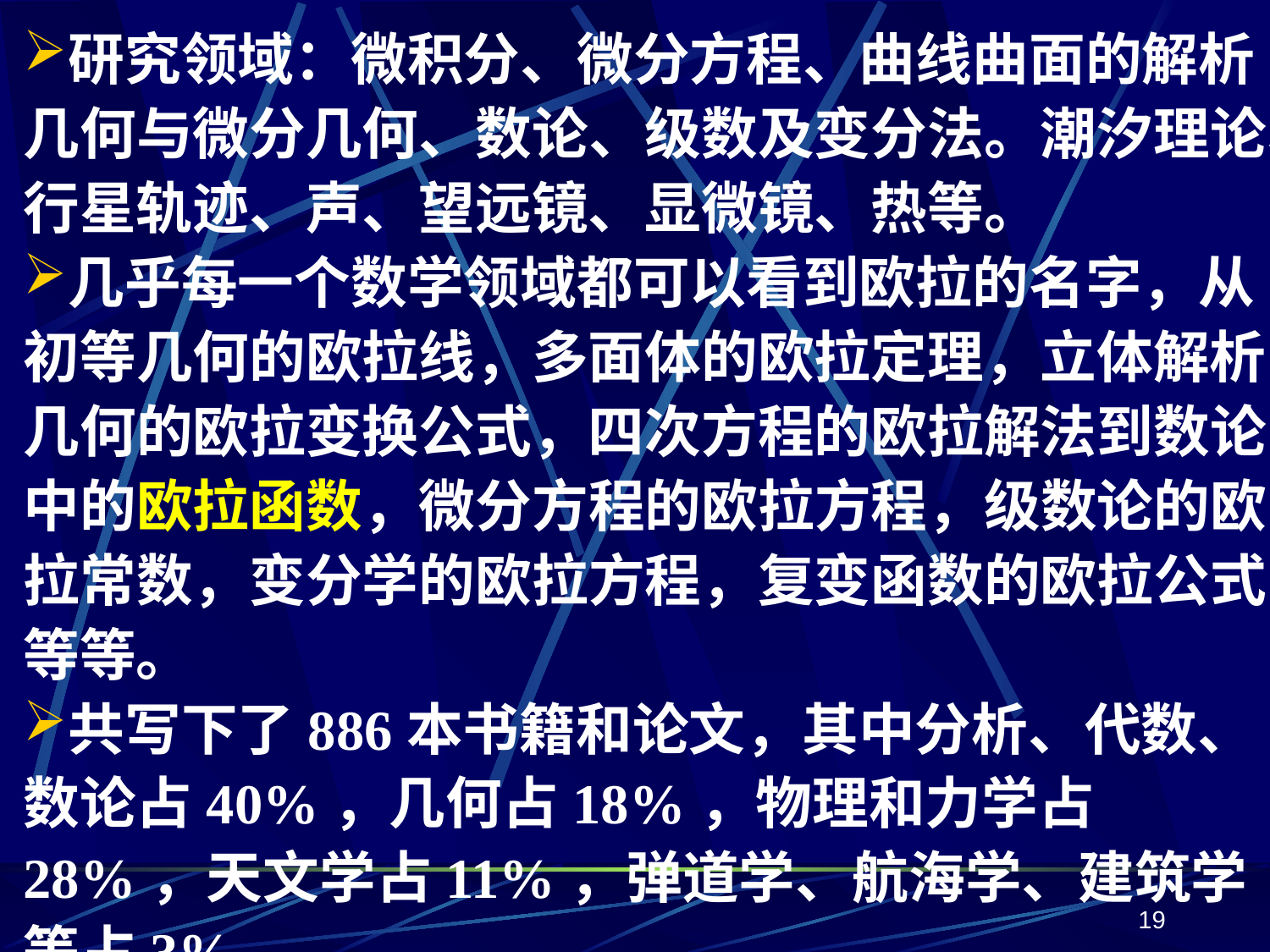

研究领域：微积分、微分方程、曲线曲面的解析几何与微分几何、数论、级数及变分法。潮汐理论、行星轨迹、声、望远镜、显微镜、热等。
几乎每一个数学领域都可以看到欧拉的名字，从初等几何的欧拉线，多面体的欧拉定理，立体解析几何的欧拉变换公式，四次方程的欧拉解法到数论中的欧拉函数，微分方程的欧拉方程，级数论的欧拉常数，变分学的欧拉方程，复变函数的欧拉公式等等。
共写下了886本书籍和论文，其中分析、代数、数论占40%，几何占18%，物理和力学占28%，天文学占11%，弹道学、航海学、建筑学等占3%。

19